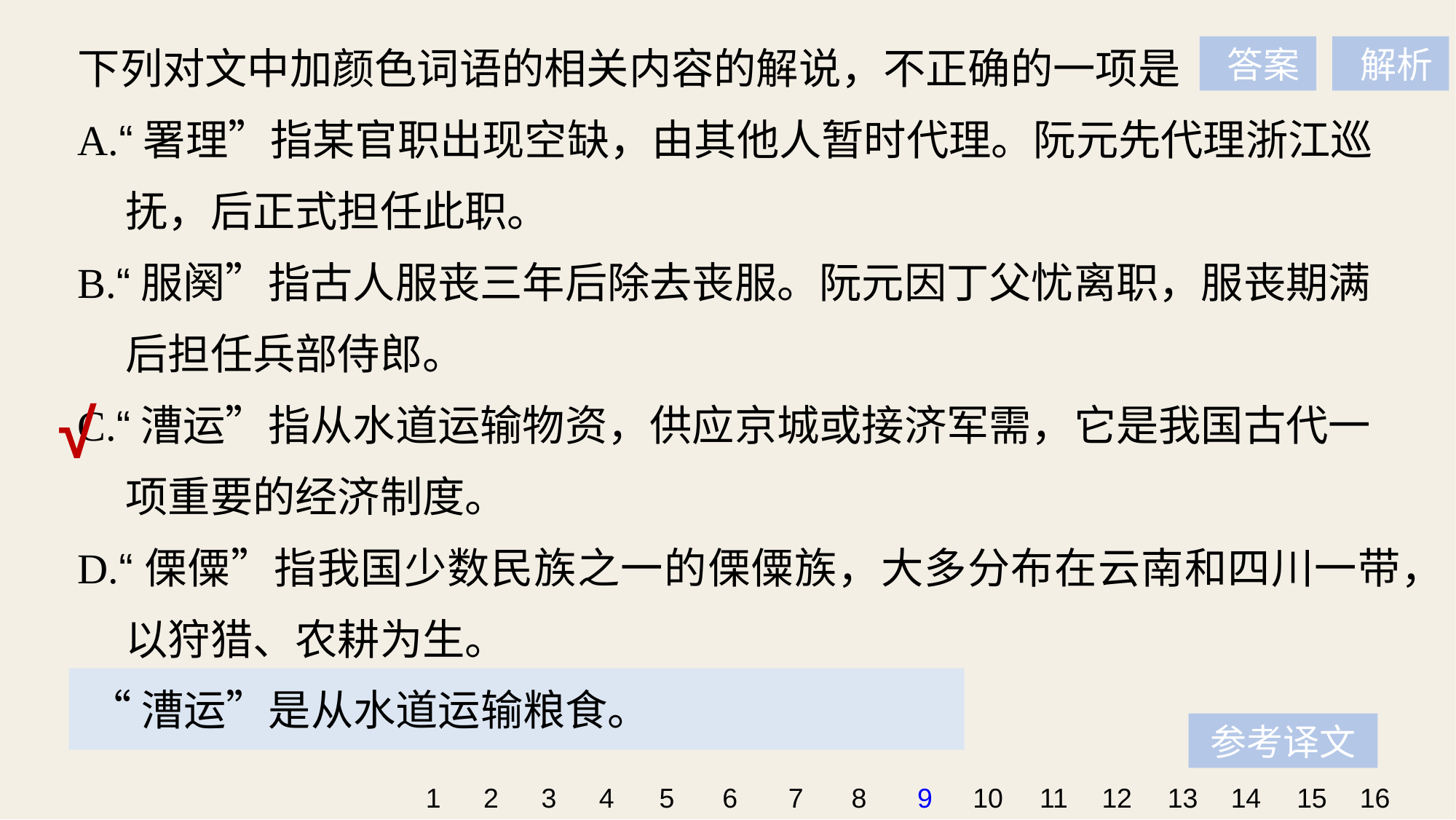

下列对文中加颜色词语的相关内容的解说，不正确的一项是
A.“署理”指某官职出现空缺，由其他人暂时代理。阮元先代理浙江巡
    抚，后正式担任此职。
B.“服阕”指古人服丧三年后除去丧服。阮元因丁父忧离职，服丧期满
    后担任兵部侍郎。
C.“漕运”指从水道运输物资，供应京城或接济军需，它是我国古代一
    项重要的经济制度。
D.“傈僳”指我国少数民族之一的傈僳族，大多分布在云南和四川一带，
    以狩猎、农耕为生。
 答案
 解析
√
“漕运”是从水道运输粮食。

参考译文
1
2
3
4
5
6
7
8
9
10
11
12
13
14
15
16